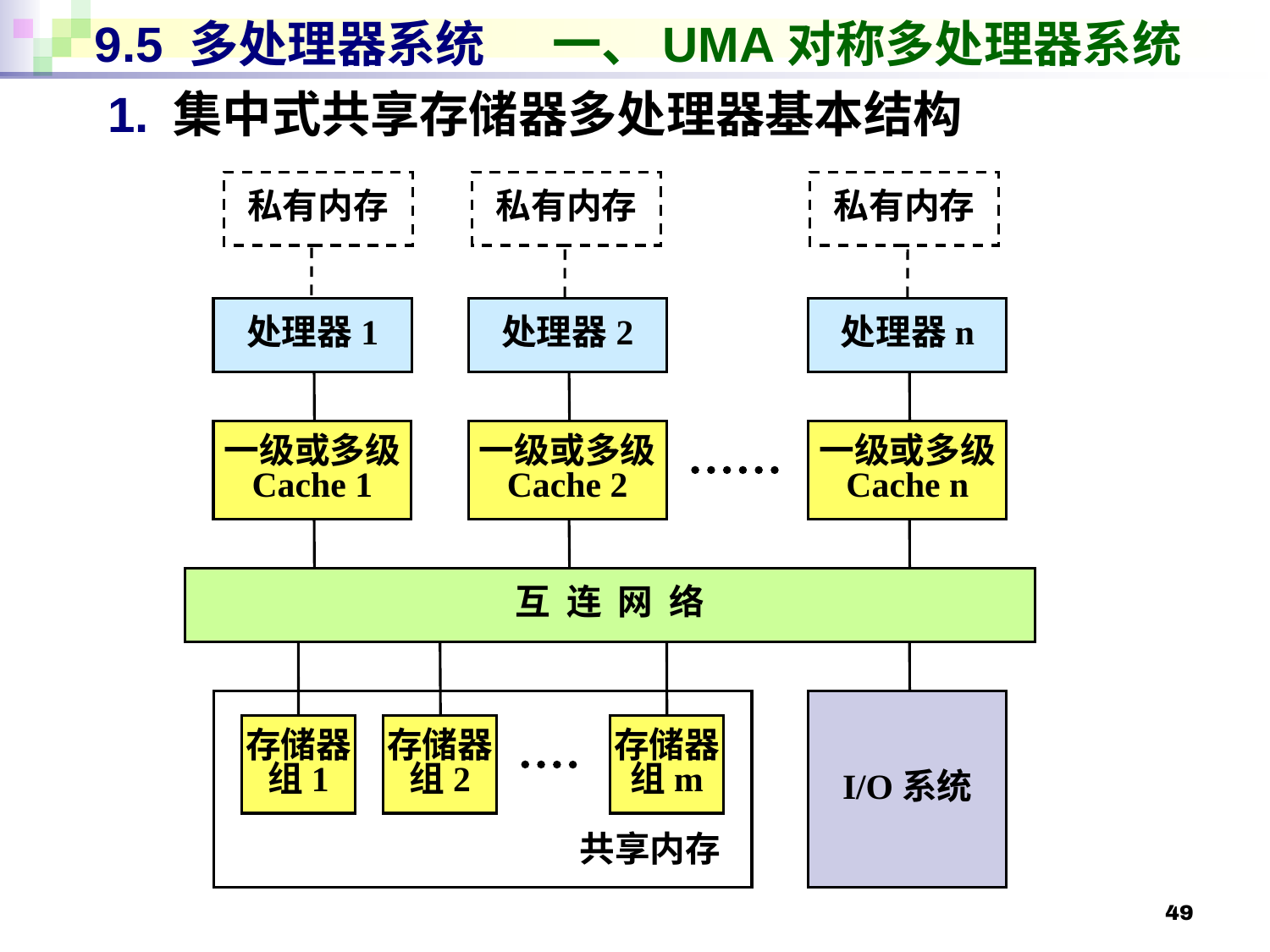

# 9.5 多处理器系统      一、UMA对称多处理器系统
1. 集中式共享存储器多处理器基本结构
私有内存
私有内存
私有内存

处理器1
处理器2
处理器n

一级或多级
Cache 1
一级或多级
Cache 2
一级或多级
Cache n

互  连  网  络

I/O系统
存储器
组1
存储器
组2
存储器
组m

共享内存
49